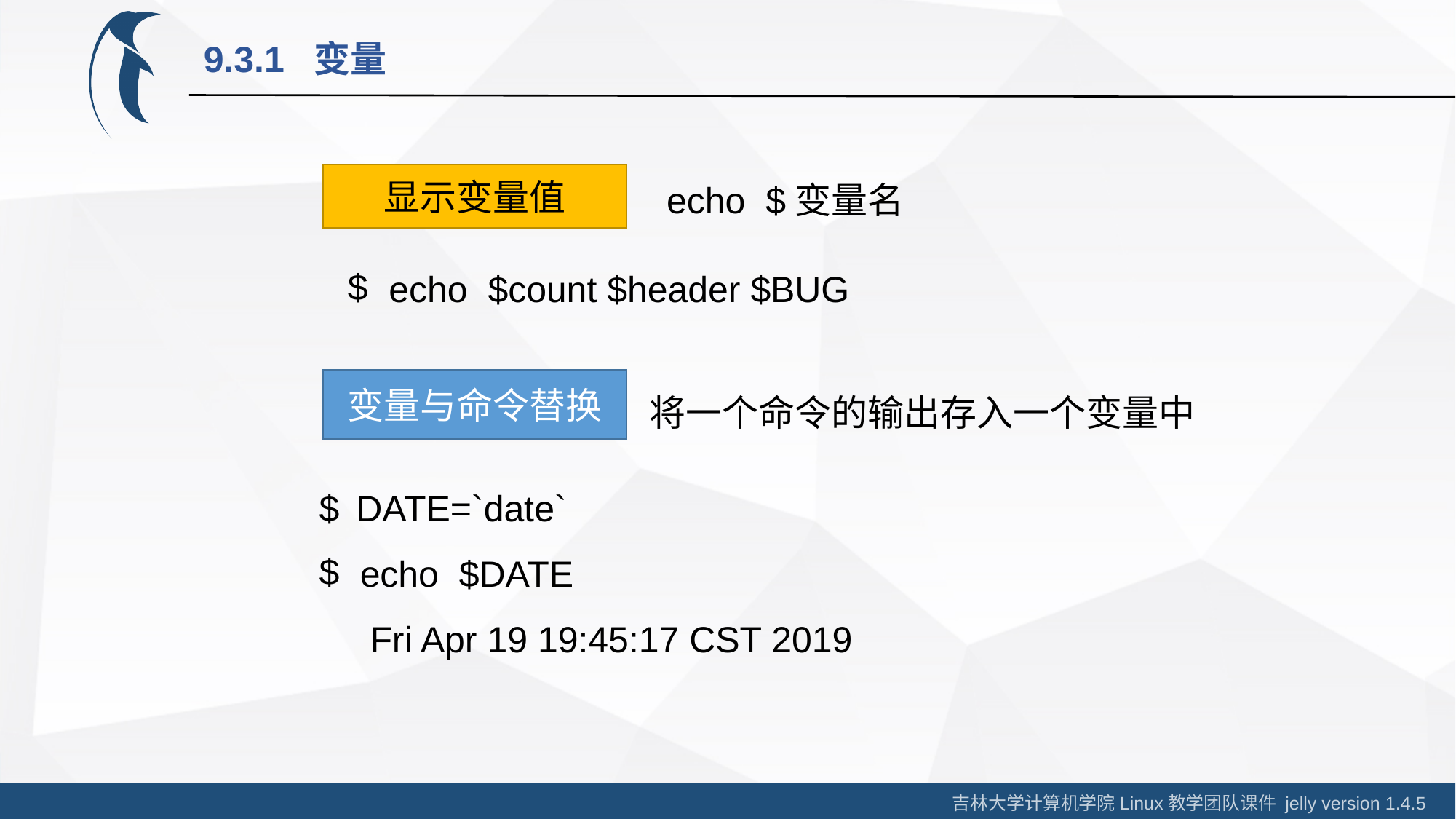

9.3.1  变量
echo  $变量名
显示变量值
echo  $count $header $BUG
将一个命令的输出存入一个变量中
变量与命令替换
$  DATE=`date`
echo  $DATE
     Fri Apr 19 19:45:17 CST 2019